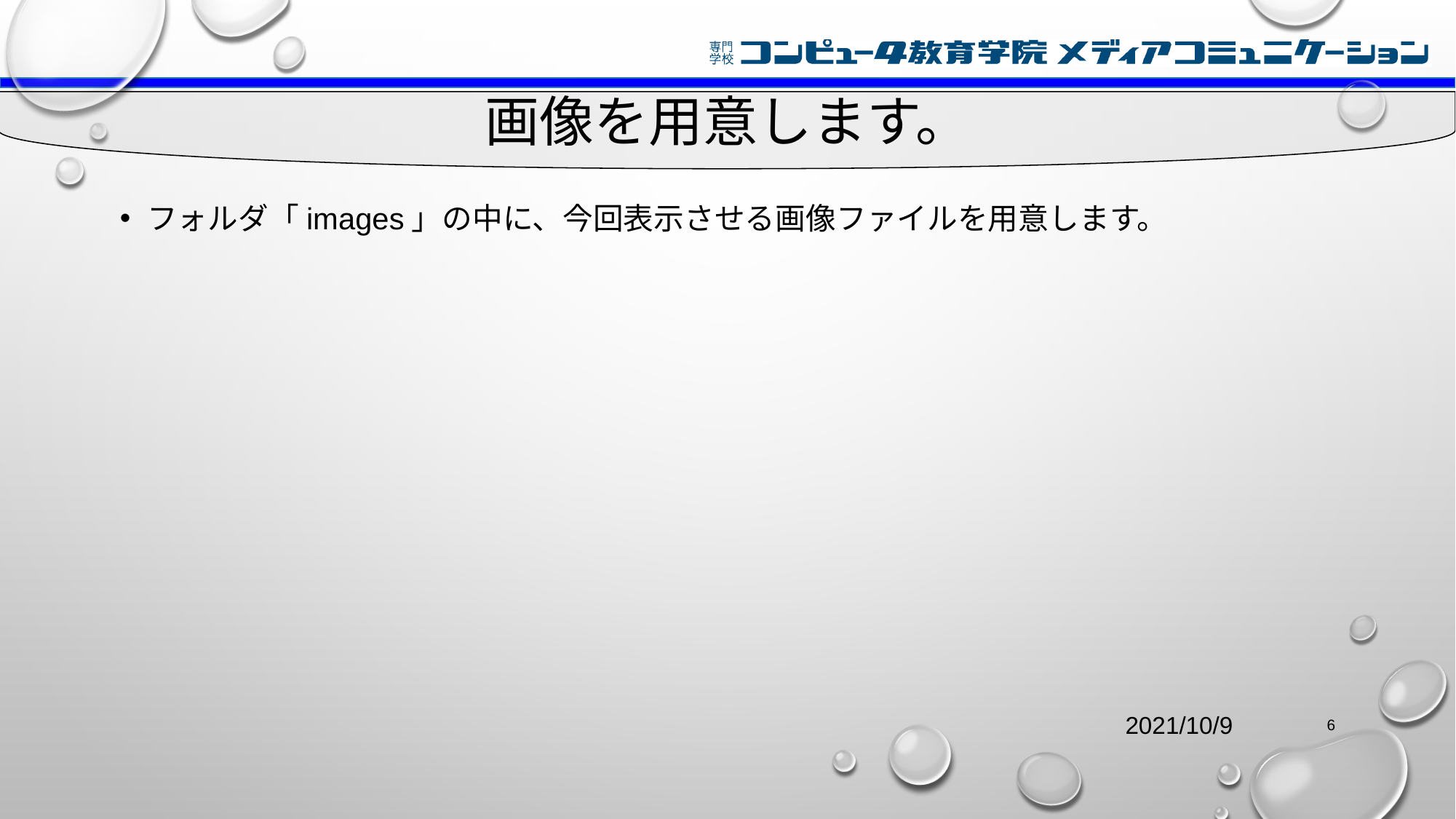

# 画像を用意します。
フォルダ「images」の中に、今回表示させる画像ファイルを用意します。

2021/10/9
6